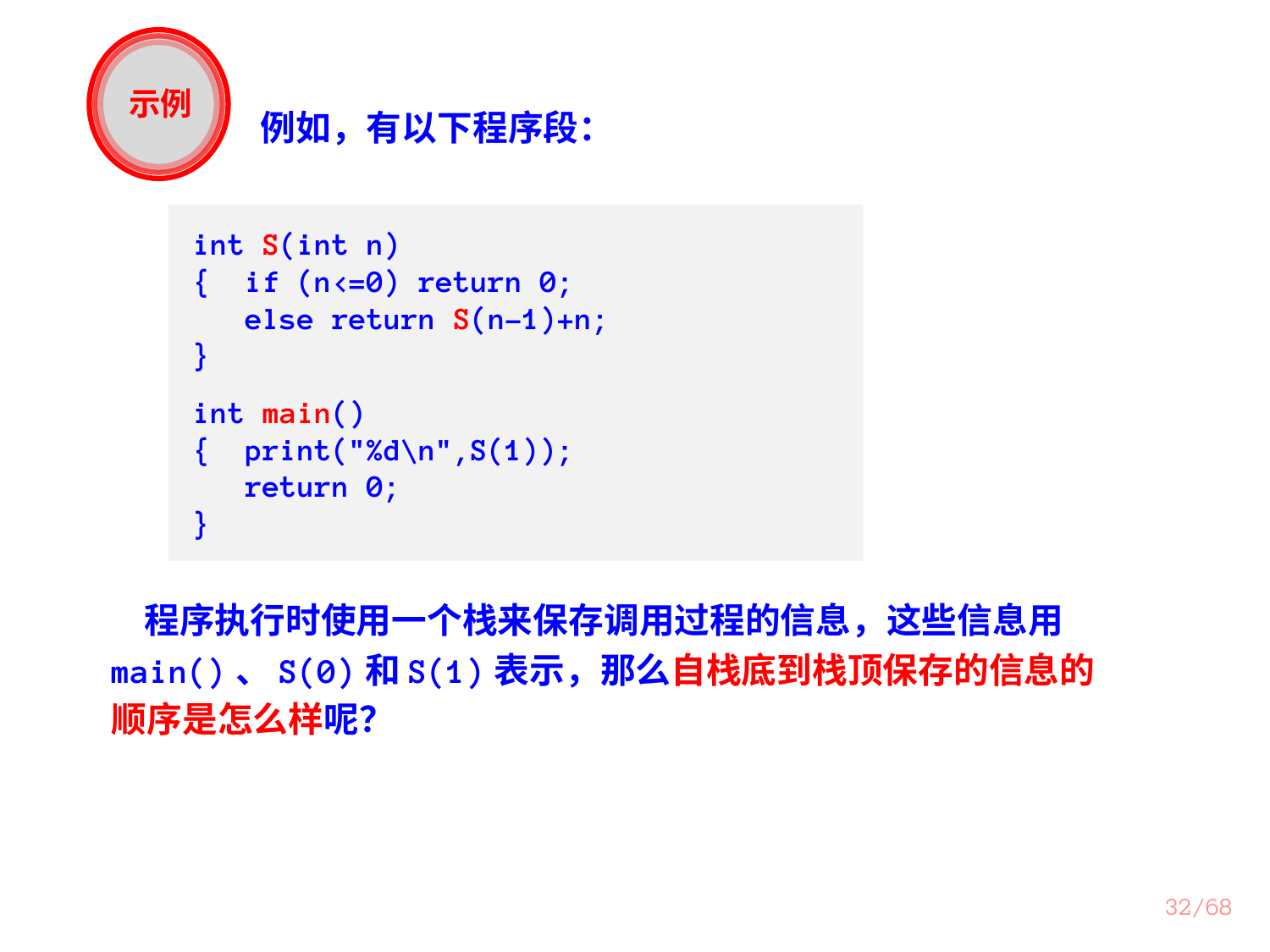

示例
例如，有以下程序段：
int S(int n)
{  if (n<=0) return 0;
   else return S(n-1)+n;
}
int main()
{  print("%d\n",S(1));
   return 0;
}
   程序执行时使用一个栈来保存调用过程的信息，这些信息用main()、S(0)和S(1)表示，那么自栈底到栈顶保存的信息的顺序是怎么样呢？
32/68